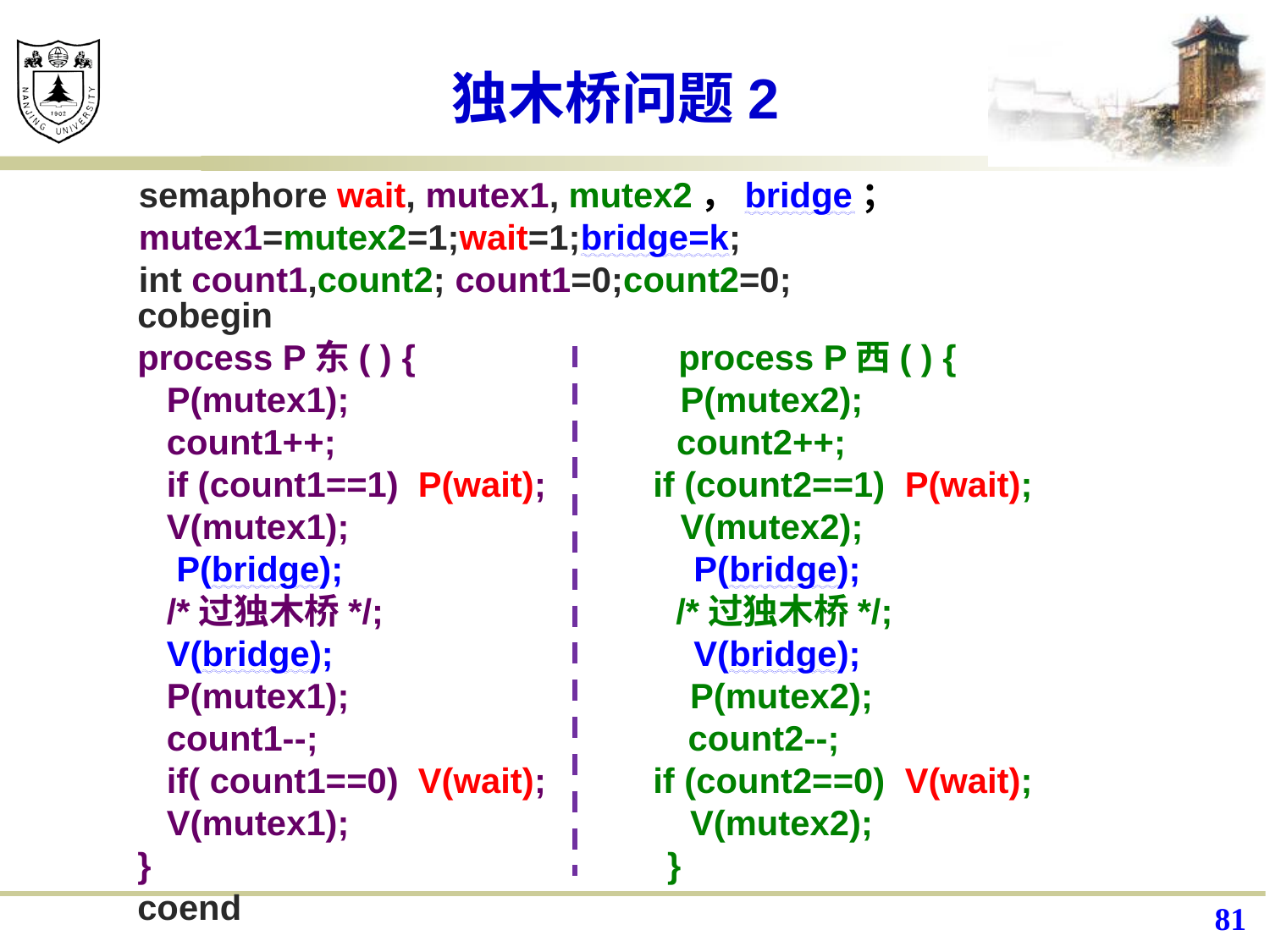

# 独木桥问题2
semaphore wait, mutex1, mutex2，bridge；
mutex1=mutex2=1;wait=1;bridge=k;
int count1,count2; count1=0;count2=0;

cobegin
process P东( ) {                           process P西( ) {
   P(mutex1);                                  P(mutex2);
   count1++;                                   count2++;
   if (count1==1)  P(wait);           if (count2==1)  P(wait);
   V(mutex1);                                  V(mutex2);
    P(bridge);                                    P(bridge);
   /*过独木桥*/;                              /*过独木桥*/;
   V(bridge);                                     V(bridge);
   P(mutex1);                                   P(mutex2);
   count1--;                                      count2--;
   if( count1==0)  V(wait);           if (count2==0)  V(wait);
   V(mutex1);                                   V(mutex2);
}                                                     }
coend
81